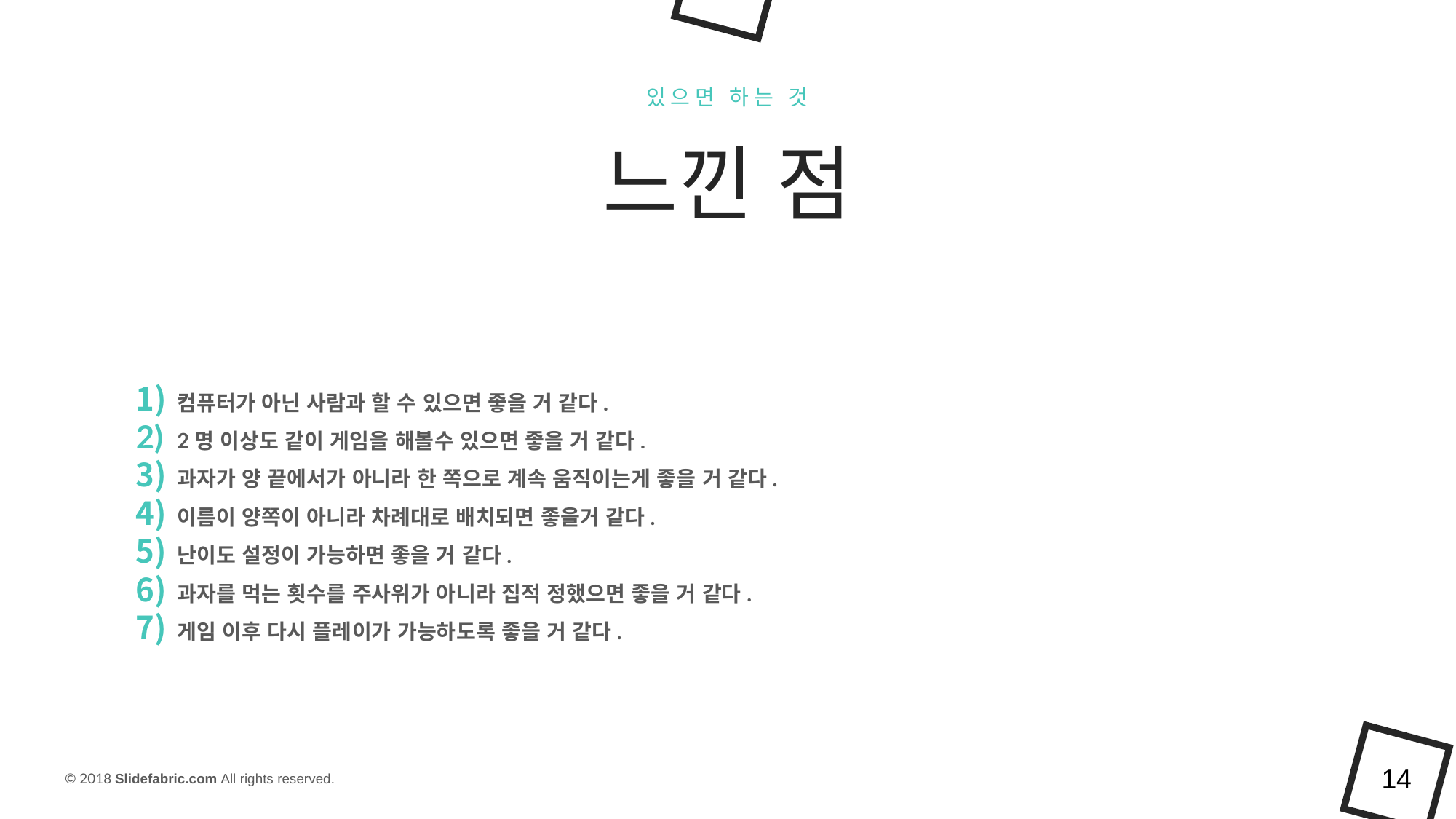

있으면 하는 것
느낀 점
컴퓨터가 아닌 사람과 할 수 있으면 좋을 거 같다.
2명 이상도 같이 게임을 해볼수 있으면 좋을 거 같다.
과자가 양 끝에서가 아니라 한 쪽으로 계속 움직이는게 좋을 거 같다.
이름이 양쪽이 아니라 차례대로 배치되면 좋을거 같다.
난이도 설정이 가능하면 좋을 거 같다.
과자를 먹는 횟수를 주사위가 아니라 집적 정했으면 좋을 거 같다.
게임 이후 다시 플레이가 가능하도록 좋을 거 같다.